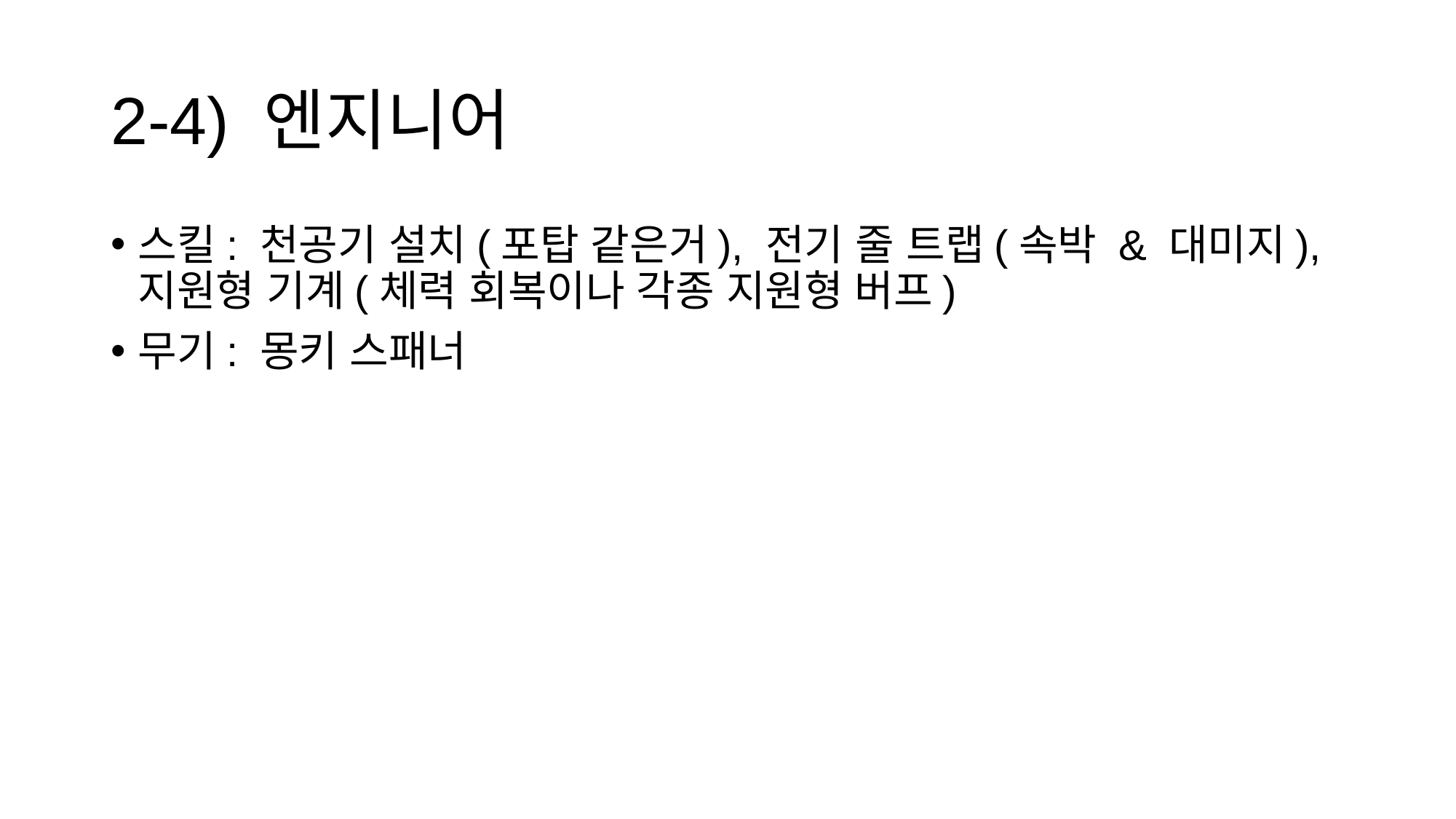

# 2-4) 엔지니어
스킬: 천공기 설치(포탑 같은거), 전기 줄 트랩(속박 & 대미지), 지원형 기계(체력 회복이나 각종 지원형 버프)
무기: 몽키 스패너